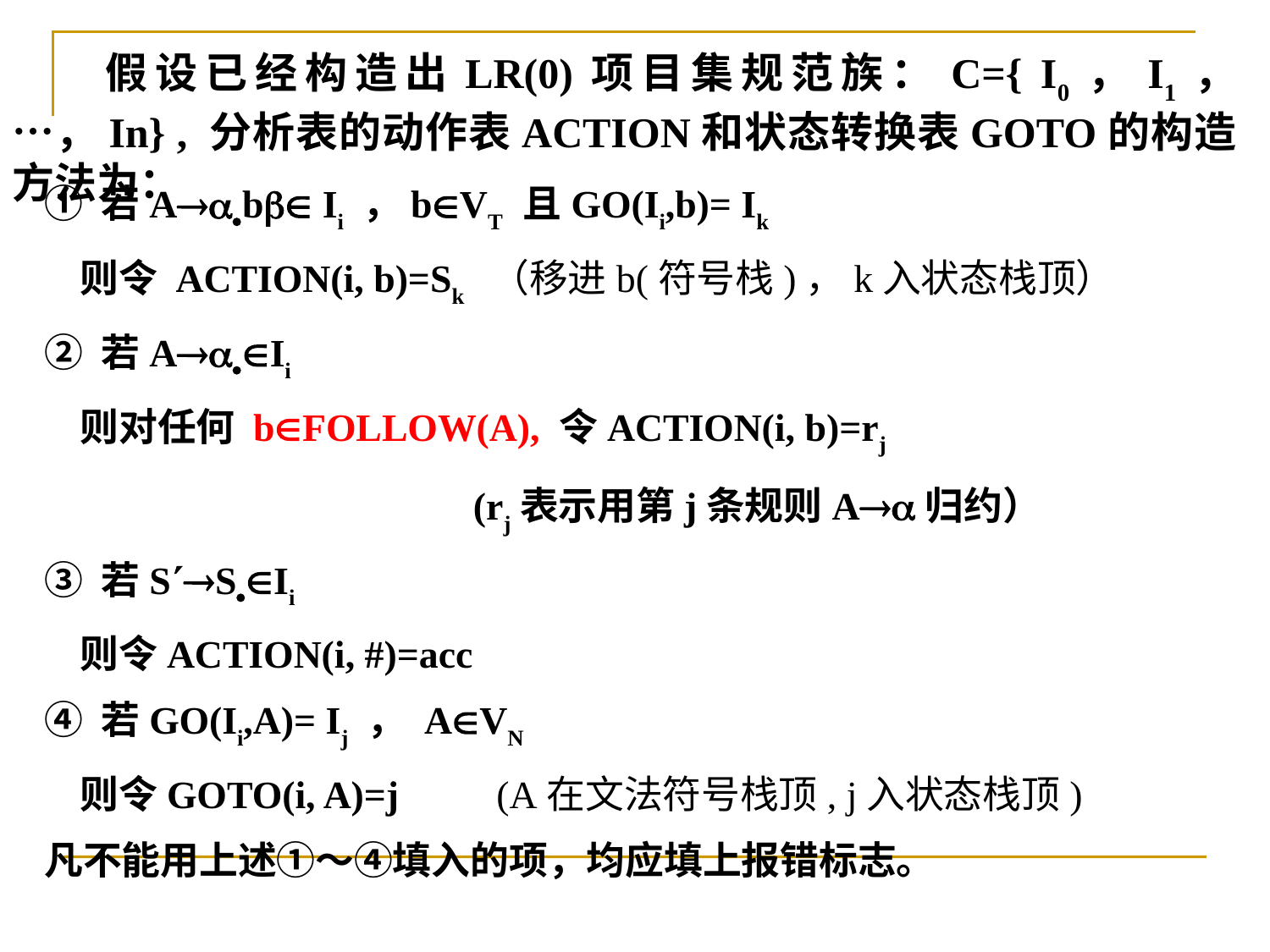

假设已经构造出LR(0)项目集规范族：C={ I0，I1，…，In} , 分析表的动作表ACTION和状态转换表GOTO的构造方法为：
① 若A→α•bβ∈ Ii ，b∈VT  且GO(Ii,b)= Ik
   则令 ACTION(i, b)=Sk   （移进b(符号栈)，k入状态栈顶）
② 若A→α•∈Ii
   则对任何 b∈FOLLOW(A), 令ACTION(i, b)=rj
	           (rj表示用第j条规则A→α归约）
③ 若S′→S•∈Ii
   则令ACTION(i, #)=acc
④ 若GO(Ii,A)= Ij ， A∈VN
   则令GOTO(i, A)=j          (A在文法符号栈顶, j入状态栈顶)
凡不能用上述①～④填入的项，均应填上报错标志。

79